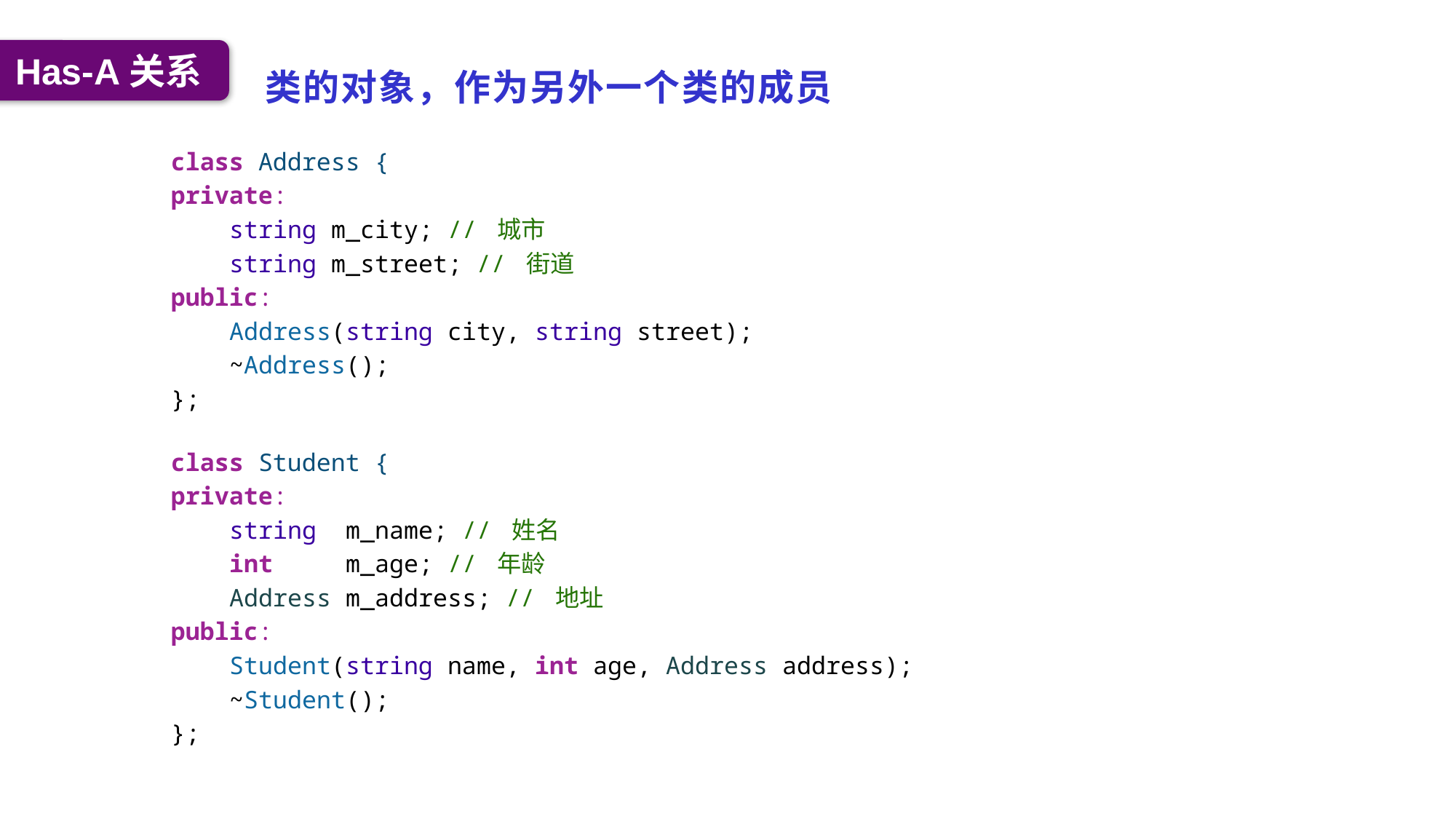

类的对象，作为另外一个类的成员
Has-A关系
class Address {
private:
    string m_city; // 城市
    string m_street; // 街道
public:
    Address(string city, string street);
    ~Address();
};
class Student {
private:
    string  m_name; // 姓名
    int     m_age; // 年龄
    Address m_address; // 地址
public:
    Student(string name, int age, Address address);
    ~Student();
};
25